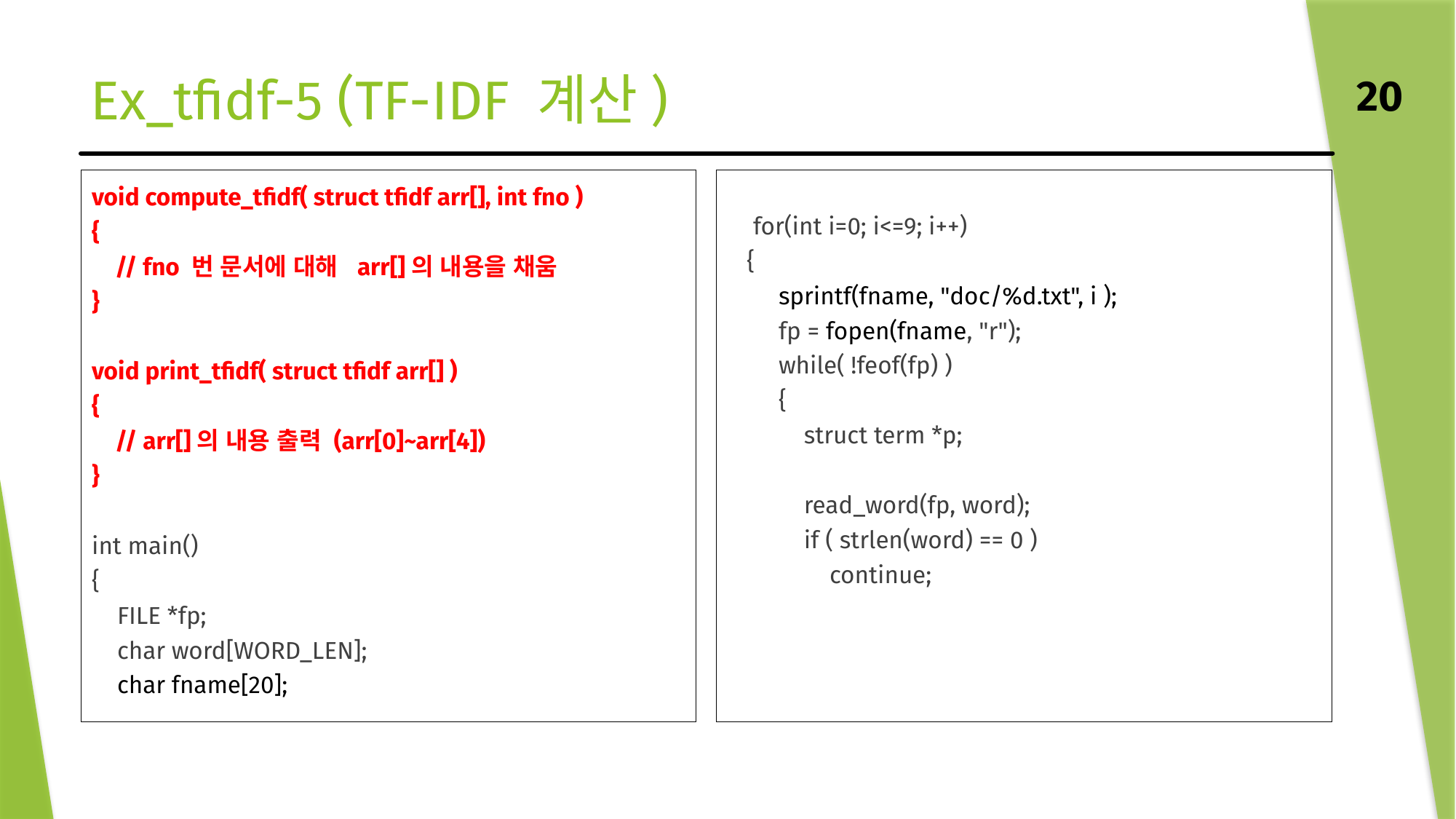

# Ex_tfidf-5 (TF-IDF 계산)
20
void compute_tfidf( struct tfidf arr[], int fno )
{
    // fno 번 문서에 대해  arr[]의 내용을 채움
}

void print_tfidf( struct tfidf arr[] )
{
    // arr[]의 내용 출력 (arr[0]~arr[4])
}

int main()
{
    FILE *fp;
    char word[WORD_LEN];
    char fname[20];

    for(int i=0; i<=9; i++)
   {
        sprintf(fname, "doc/%d.txt", i );
        fp = fopen(fname, "r");
        while( !feof(fp) )
        {
            struct term *p;

            read_word(fp, word);
            if ( strlen(word) == 0 )
                continue;